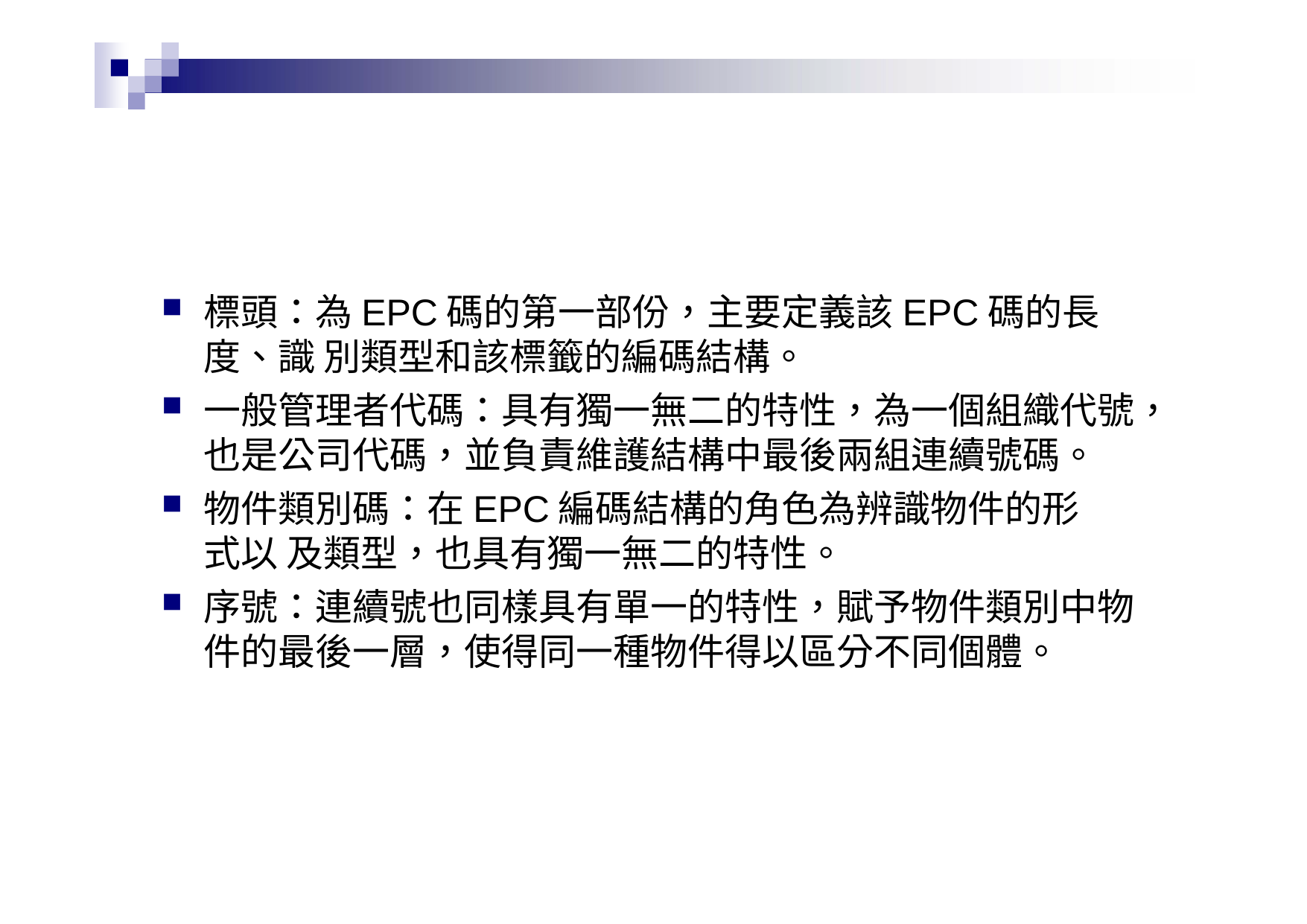

標頭：為EPC碼的第一部份，主要定義該EPC碼的長度、識 別類型和該標籤的編碼結構。
一般管理者代碼：具有獨一無二的特性，為一個組織代號， 也是公司代碼，並負責維護結構中最後兩組連續號碼。
物件類別碼：在EPC編碼結構的角色為辨識物件的形式以 及類型，也具有獨一無二的特性。
序號：連續號也同樣具有單一的特性，賦予物件類別中物 件的最後一層，使得同一種物件得以區分不同個體。